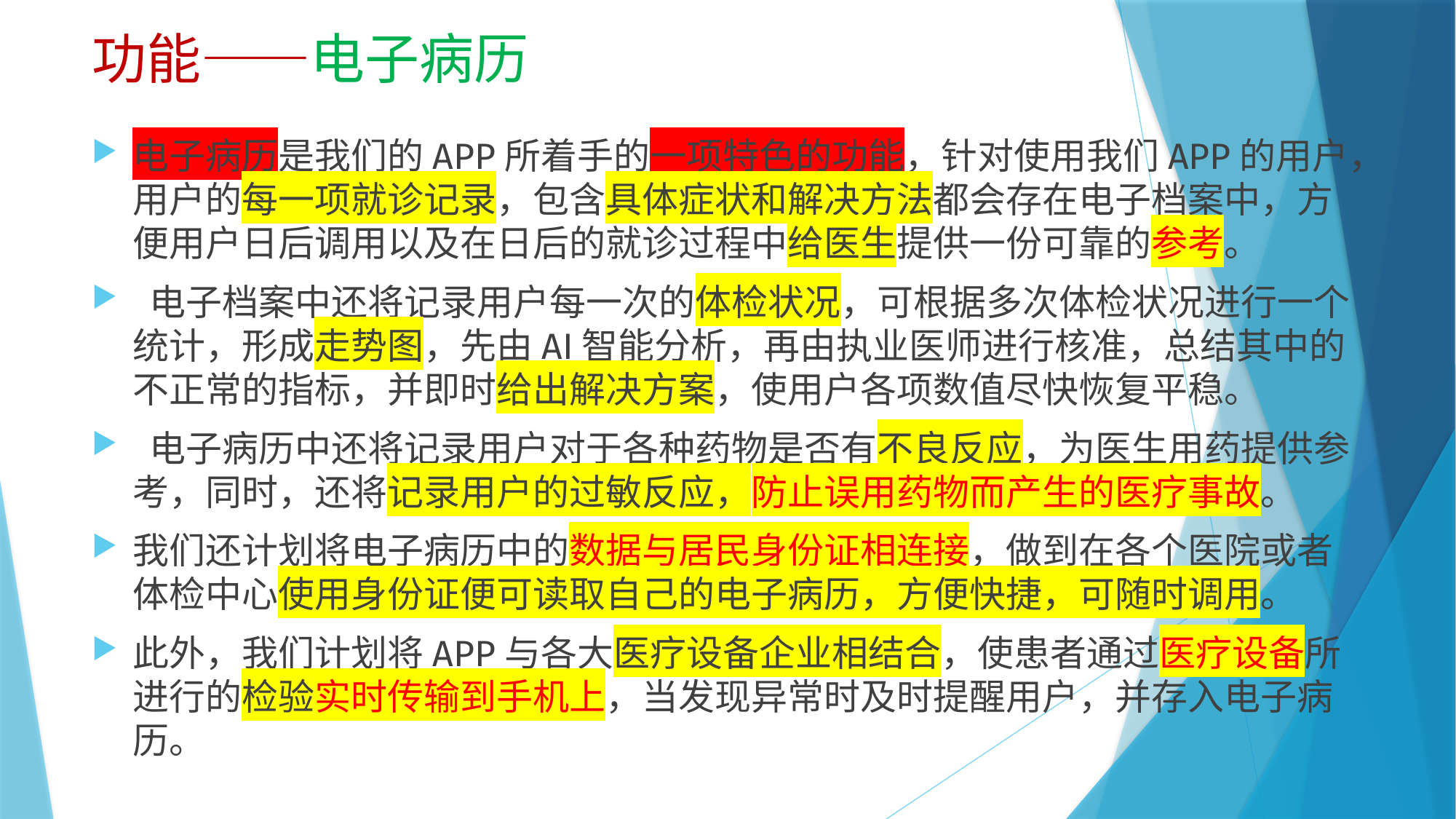

功能——电子病历
电子病历是我们的APP所着手的一项特色的功能，针对使用我们APP的用户，用户的每一项就诊记录，包含具体症状和解决方法都会存在电子档案中，方便用户日后调用以及在日后的就诊过程中给医生提供一份可靠的参考。
 电子档案中还将记录用户每一次的体检状况，可根据多次体检状况进行一个统计，形成走势图，先由AI智能分析，再由执业医师进行核准，总结其中的不正常的指标，并即时给出解决方案，使用户各项数值尽快恢复平稳。
 电子病历中还将记录用户对于各种药物是否有不良反应，为医生用药提供参考，同时，还将记录用户的过敏反应，防止误用药物而产生的医疗事故。
我们还计划将电子病历中的数据与居民身份证相连接，做到在各个医院或者体检中心使用身份证便可读取自己的电子病历，方便快捷，可随时调用。
此外，我们计划将APP与各大医疗设备企业相结合，使患者通过医疗设备所进行的检验实时传输到手机上，当发现异常时及时提醒用户，并存入电子病历。